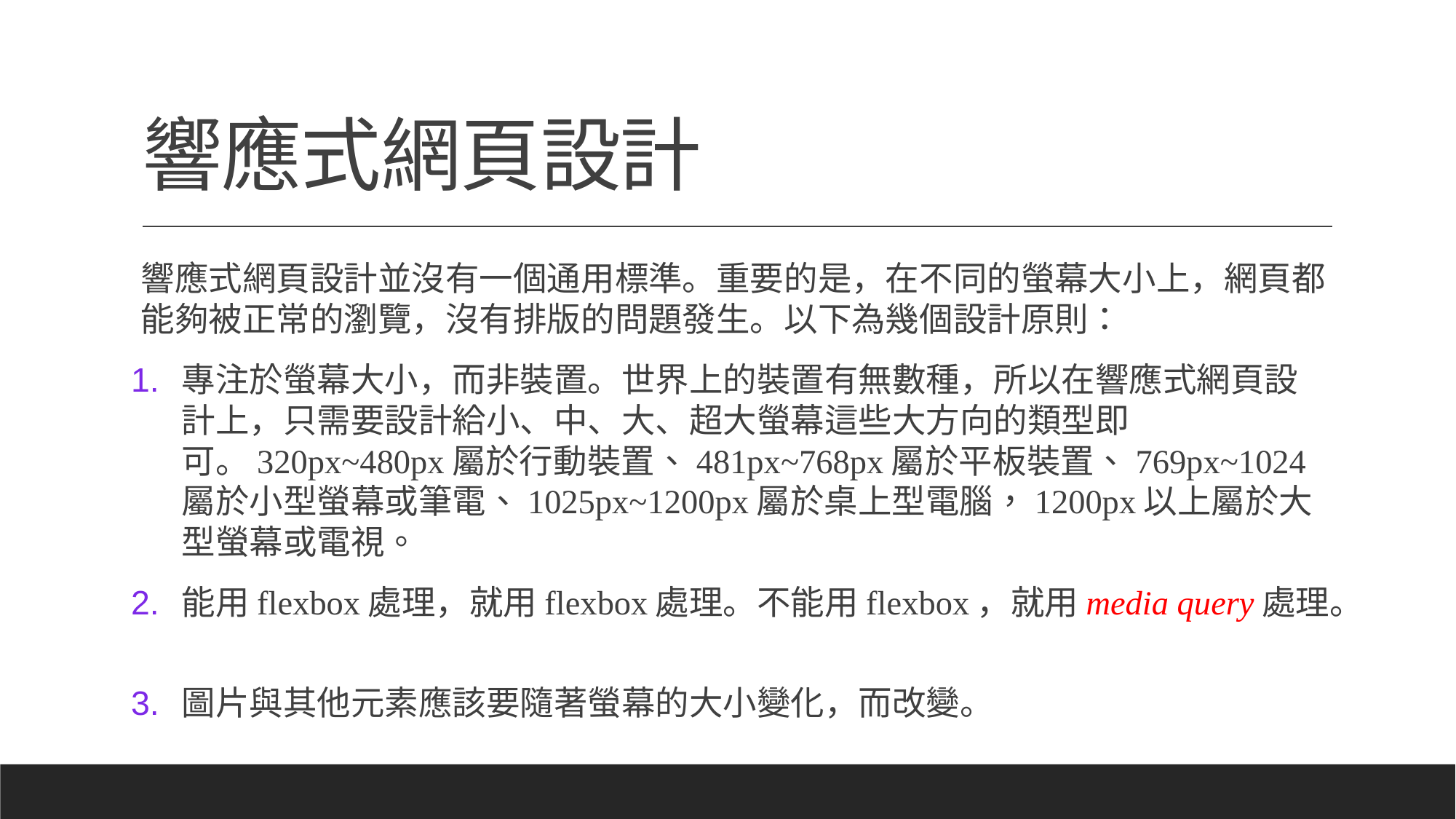

# 響應式網頁設計
響應式網頁設計並沒有一個通用標準。重要的是，在不同的螢幕大小上，網頁都能夠被正常的瀏覽，沒有排版的問題發生。以下為幾個設計原則：
專注於螢幕大小，而非裝置。世界上的裝置有無數種，所以在響應式網頁設計上，只需要設計給小、中、大、超大螢幕這些大方向的類型即可。320px~480px屬於行動裝置、481px~768px屬於平板裝置、769px~1024屬於小型螢幕或筆電、1025px~1200px屬於桌上型電腦，1200px以上屬於大型螢幕或電視。
能用flexbox處理，就用flexbox處理。不能用flexbox，就用media query處理。
圖片與其他元素應該要隨著螢幕的大小變化，而改變。